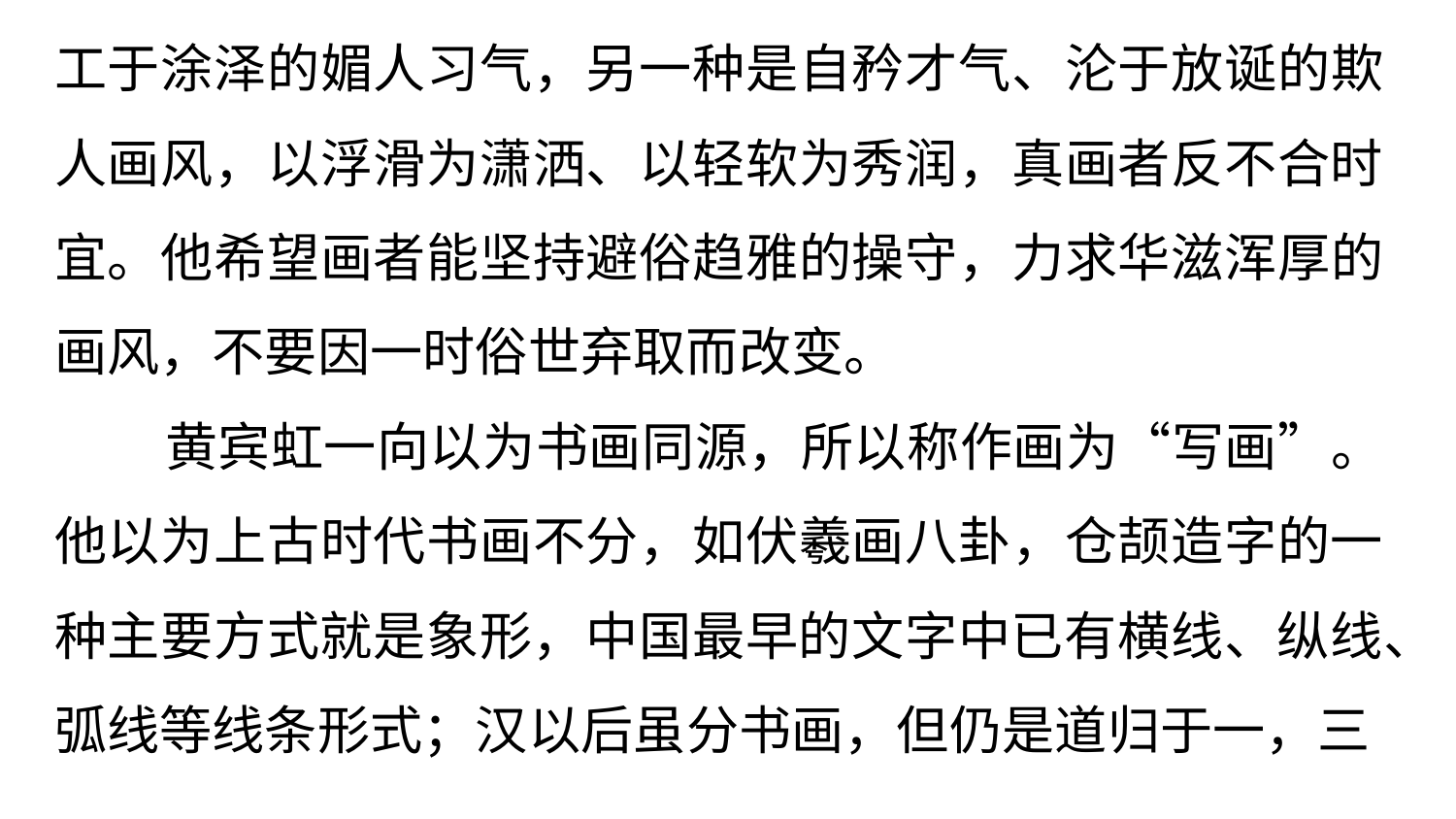

工于涂泽的媚人习气，另一种是自矜才气、沦于放诞的欺人画风，以浮滑为潇洒、以轻软为秀润，真画者反不合时宜。他希望画者能坚持避俗趋雅的操守，力求华滋浑厚的画风，不要因一时俗世弃取而改变。
        黄宾虹一向以为书画同源，所以称作画为“写画”。他以为上古时代书画不分，如伏羲画八卦，仓颉造字的一种主要方式就是象形，中国最早的文字中已有横线、纵线、弧线等线条形式；汉以后虽分书画，但仍是道归于一，三